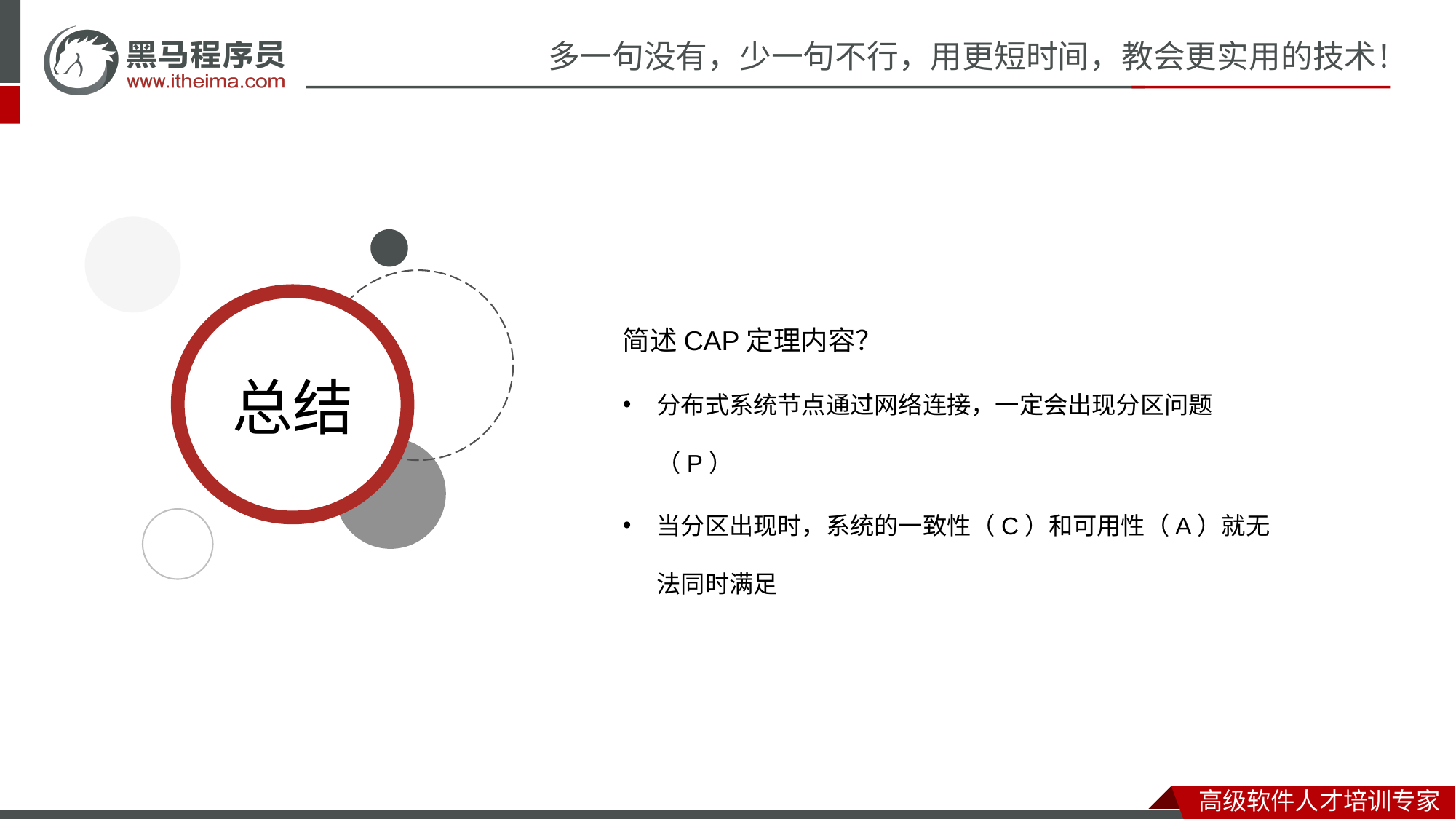

简述CAP定理内容？
分布式系统节点通过网络连接，一定会出现分区问题（P）
当分区出现时，系统的一致性（C）和可用性（A）就无法同时满足